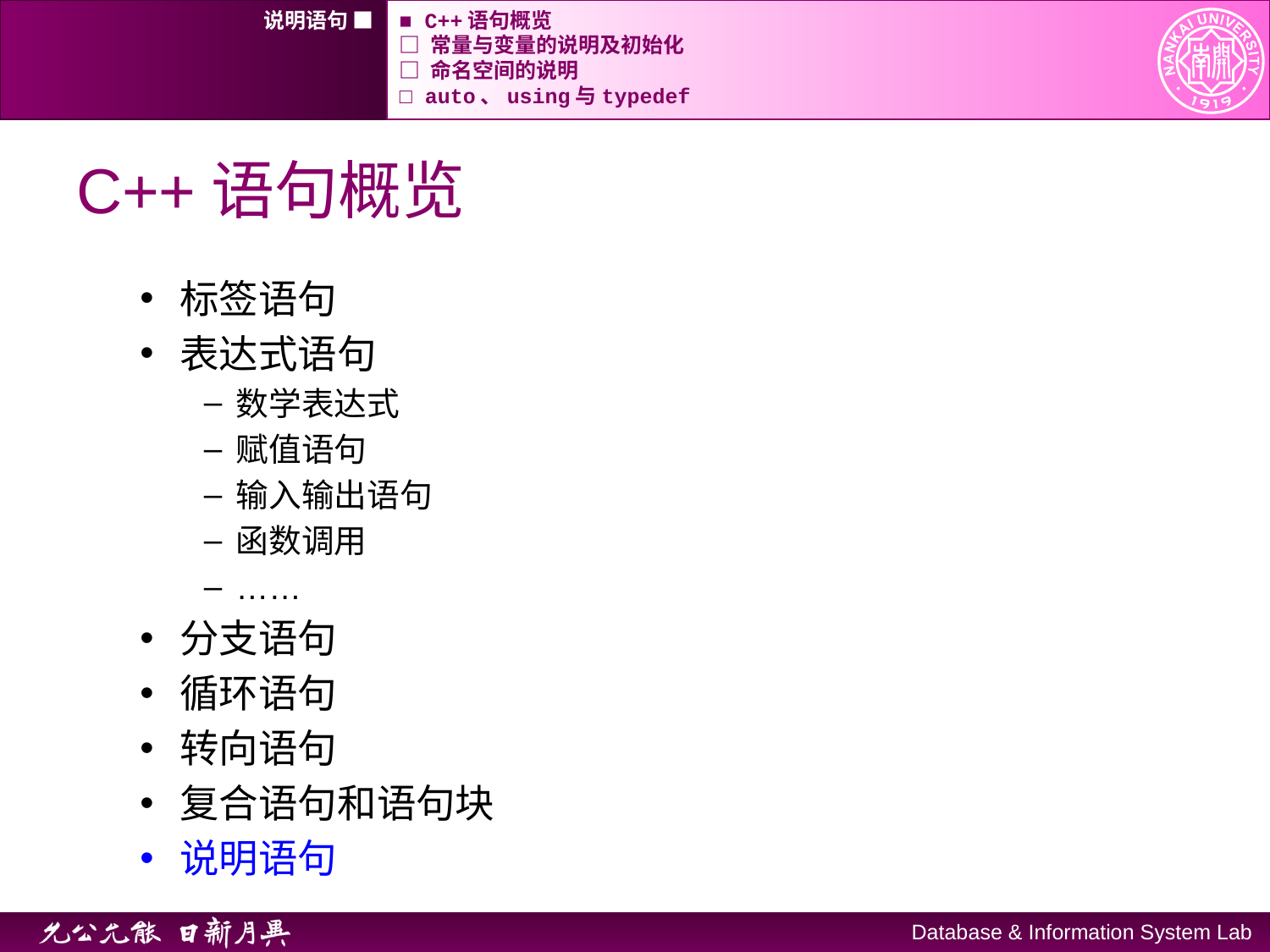

说明语句 ■
■ C++语句概览
□ 常量与变量的说明及初始化
□ 命名空间的说明
□ auto、using与typedef
# C++语句概览
标签语句
表达式语句
数学表达式
赋值语句
输入输出语句
函数调用
……
分支语句
循环语句
转向语句
复合语句和语句块
说明语句